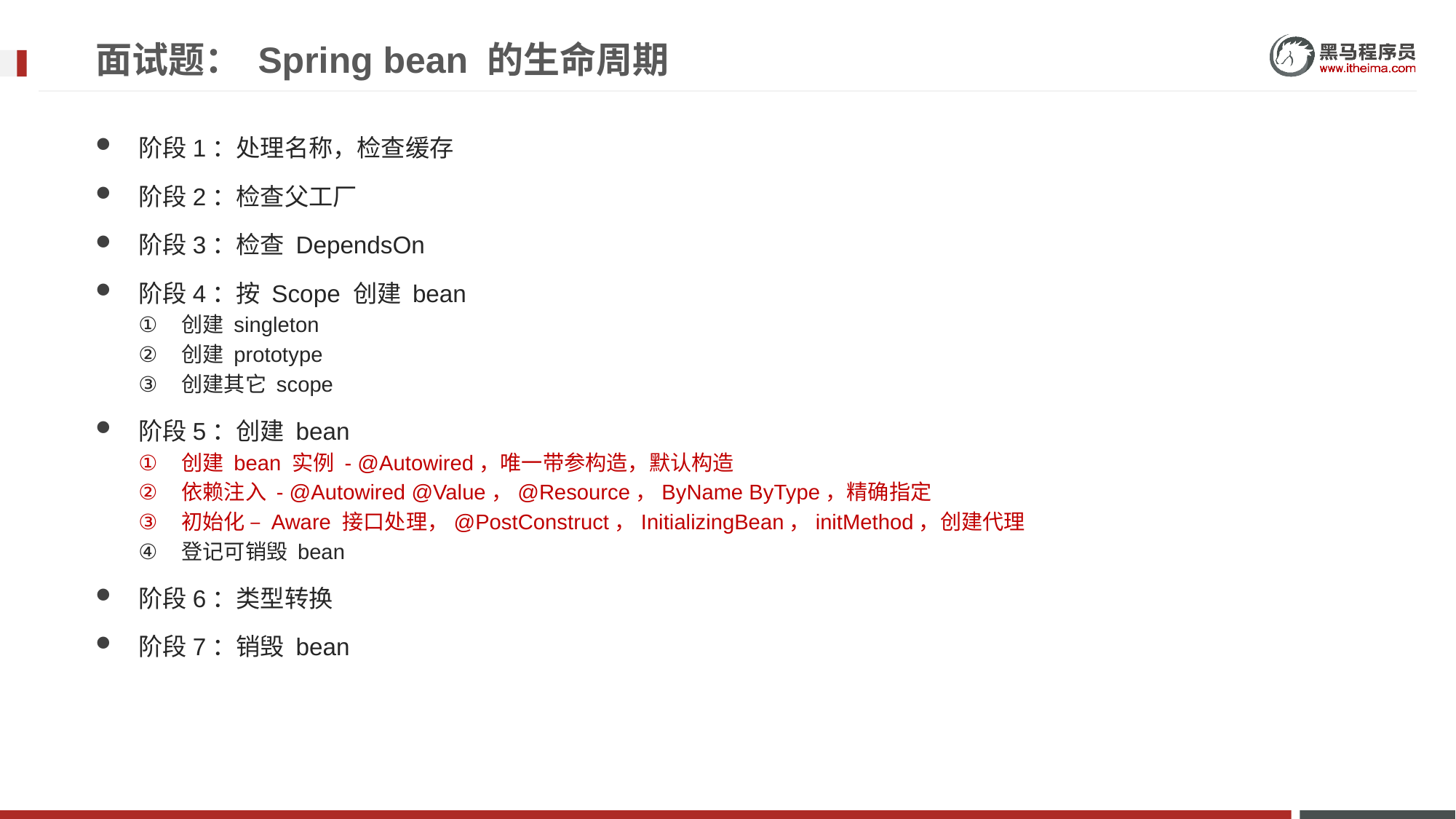

# 面试题： Spring bean 的生命周期
阶段1：处理名称，检查缓存
阶段2：检查父工厂
阶段3：检查 DependsOn
阶段4：按 Scope 创建 bean
创建 singleton
创建 prototype
创建其它 scope
阶段5：创建 bean
创建 bean 实例 - @Autowired，唯一带参构造，默认构造
依赖注入 - @Autowired @Value，@Resource，ByName ByType，精确指定
初始化 – Aware 接口处理，@PostConstruct，InitializingBean，initMethod，创建代理
登记可销毁 bean
阶段6：类型转换
阶段7：销毁 bean